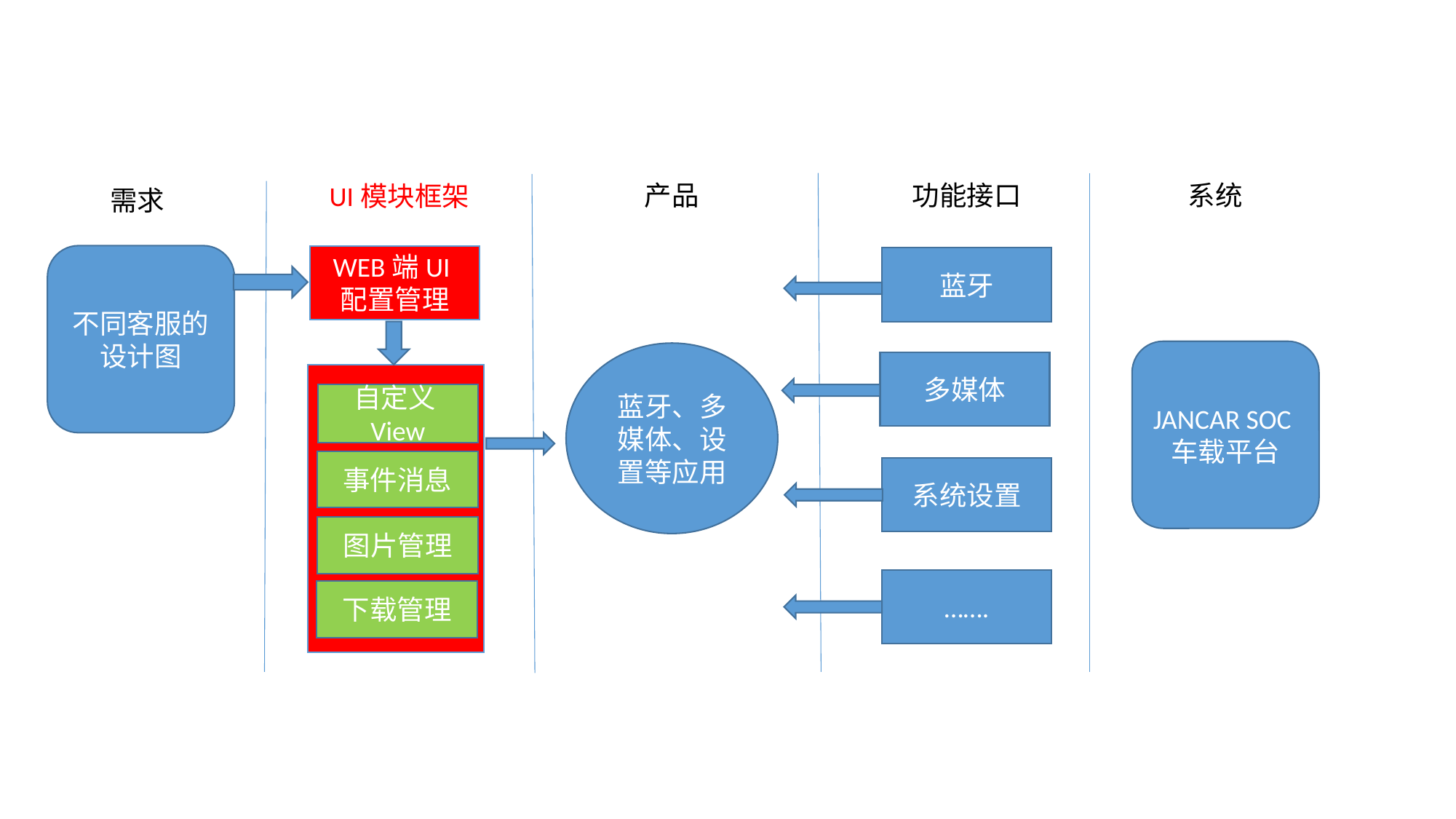

产品
功能接口
系统
UI模块框架
需求
不同客服的设计图
WEB端UI配置管理
蓝牙

JANCAR SOC车载平台
蓝牙、多媒体、设置等应用
多媒体

自定义View

事件消息
系统设置

图片管理
…….
下载管理